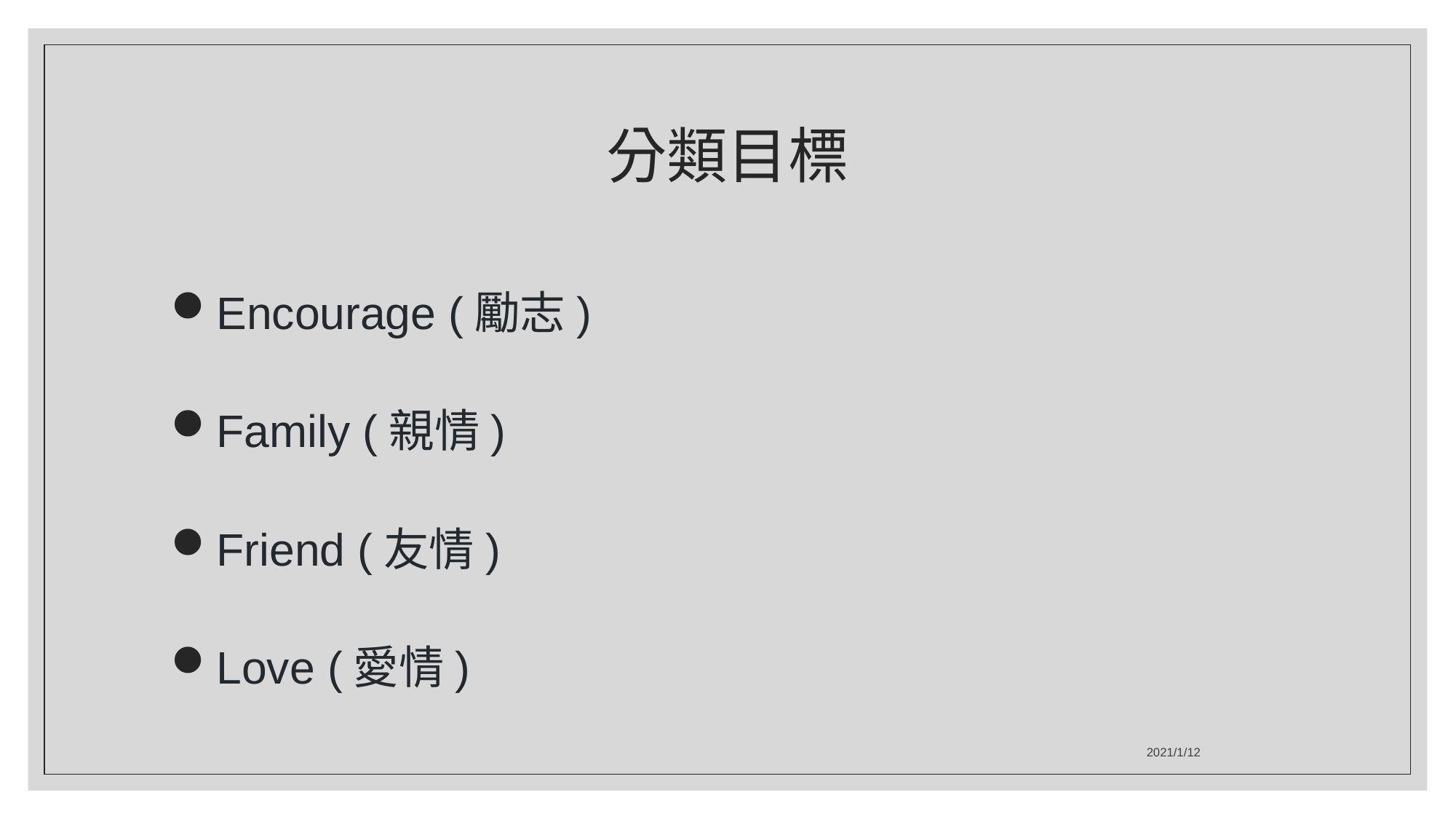

# 分類目標
Encourage (勵志)
Family (親情)
Friend (友情)
Love (愛情)
2021/1/12